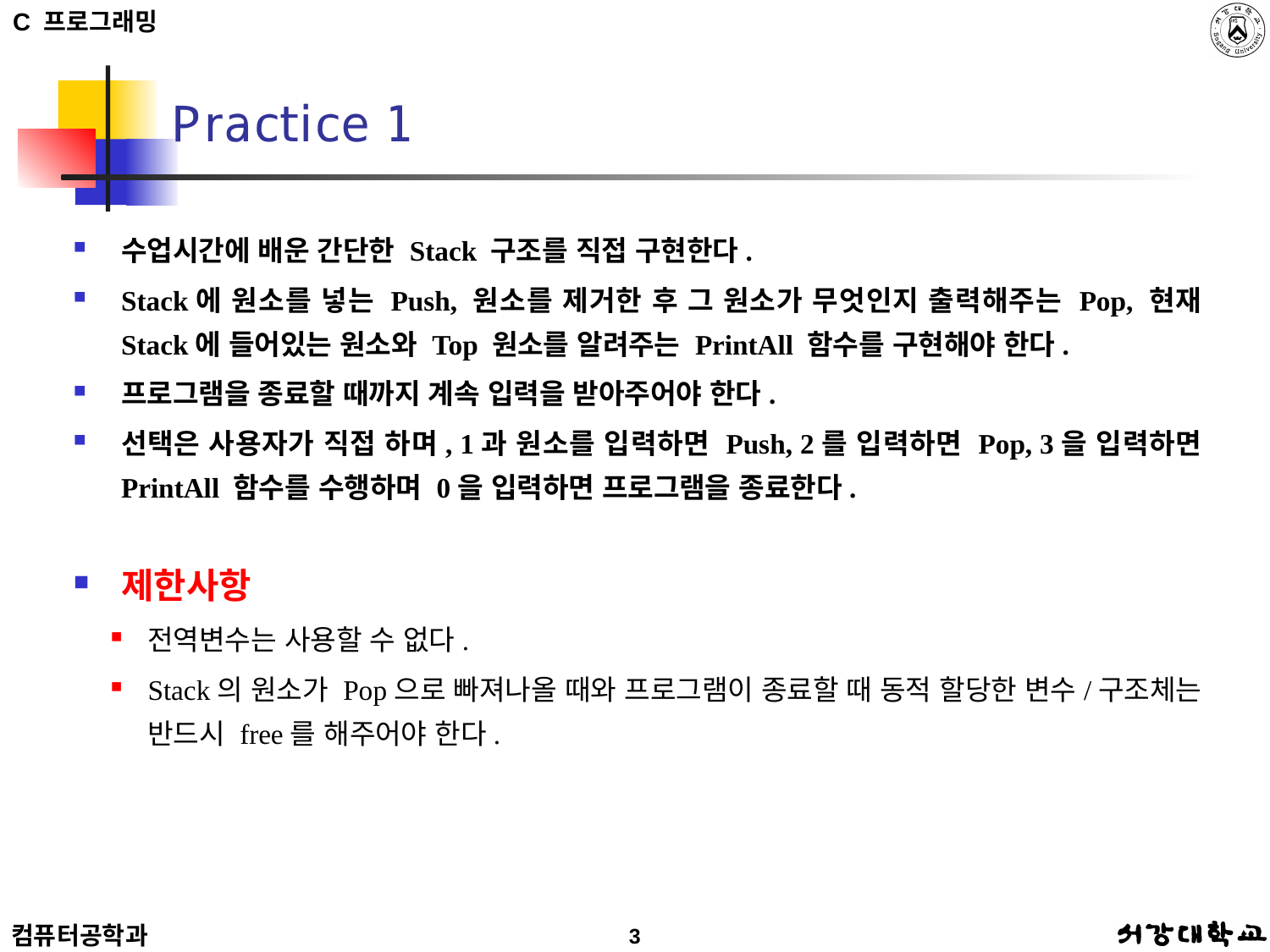

# Practice 1
수업시간에 배운 간단한 Stack 구조를 직접 구현한다.
Stack에 원소를 넣는 Push, 원소를 제거한 후 그 원소가 무엇인지 출력해주는 Pop, 현재 Stack에 들어있는 원소와 Top 원소를 알려주는 PrintAll 함수를 구현해야 한다.
프로그램을 종료할 때까지 계속 입력을 받아주어야 한다.
선택은 사용자가 직접 하며, 1과 원소를 입력하면 Push, 2를 입력하면 Pop, 3을 입력하면 PrintAll 함수를 수행하며 0을 입력하면 프로그램을 종료한다.

제한사항
전역변수는 사용할 수 없다.
Stack의 원소가 Pop으로 빠져나올 때와 프로그램이 종료할 때 동적 할당한 변수/구조체는 반드시 free를 해주어야 한다.
3